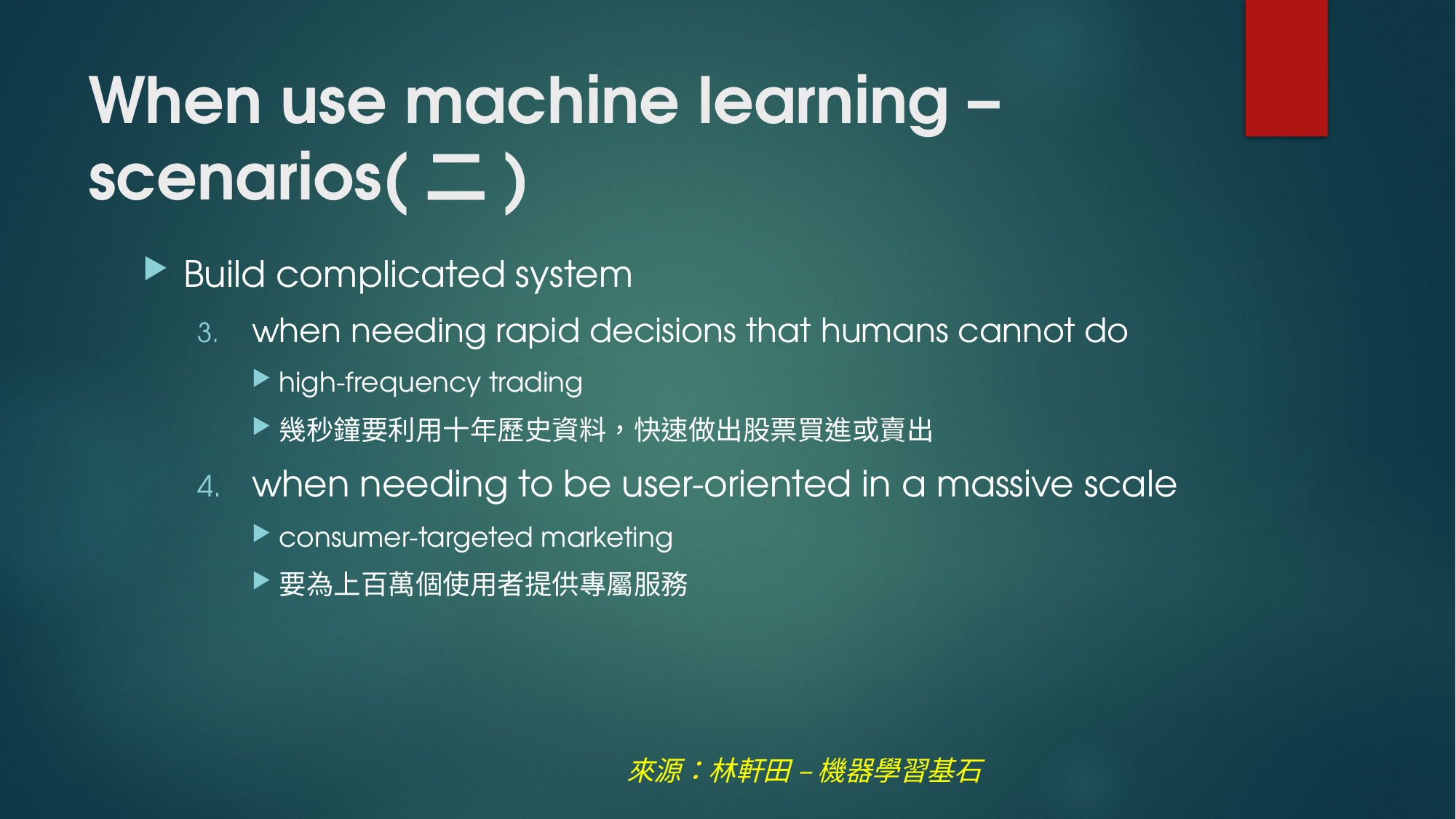

# When use machine learning – scenarios(二)
Build complicated system
when needing rapid decisions that humans cannot do
high-frequency trading
幾秒鐘要利用十年歷史資料，快速做出股票買進或賣出
when needing to be user-oriented in a massive scale
consumer-targeted marketing
要為上百萬個使用者提供專屬服務
來源：林軒田 – 機器學習基石